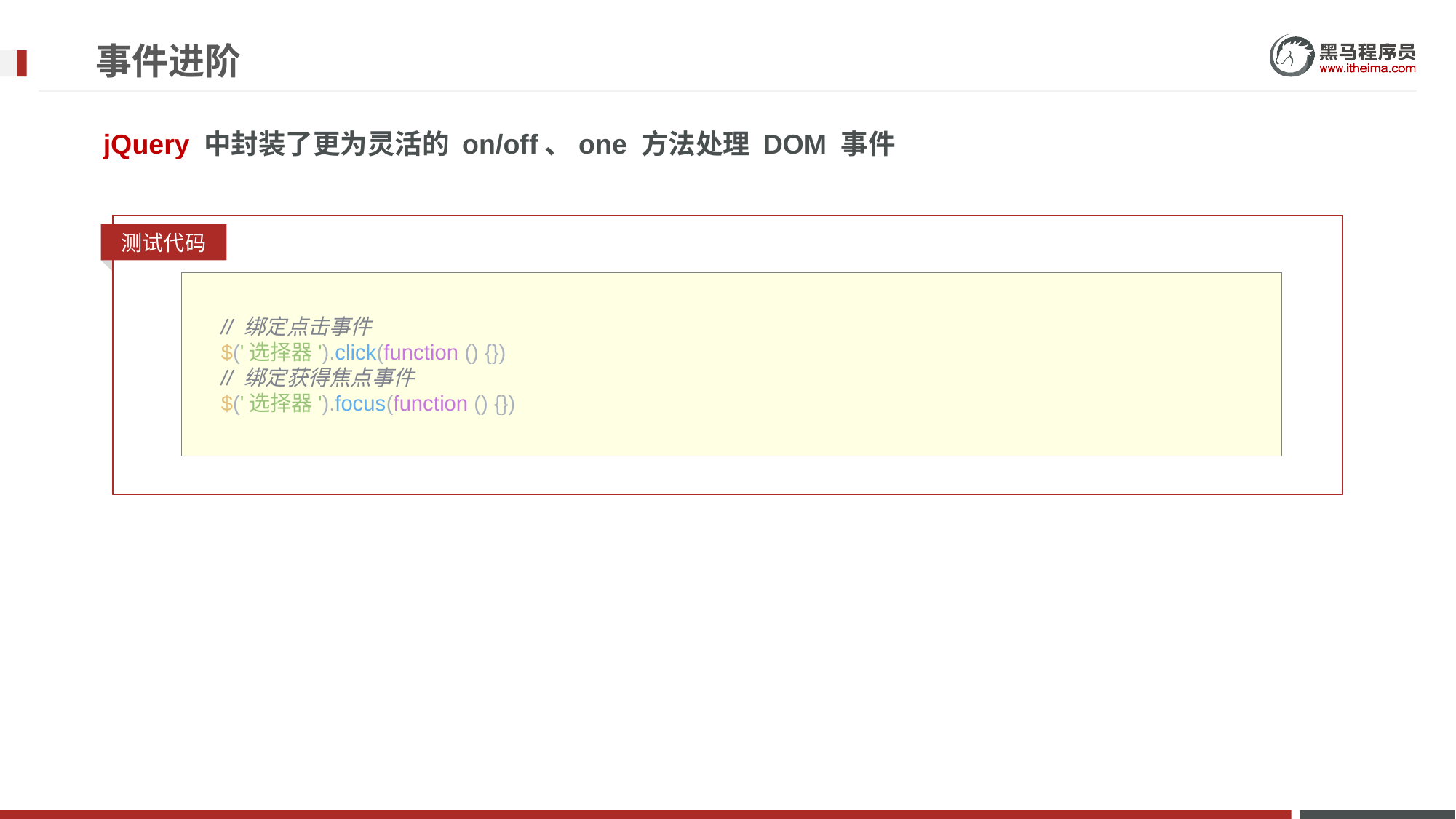

# 事件进阶
 jQuery 中封装了更为灵活的 on/off、one 方法处理 DOM 事件

测试代码

      // 绑定点击事件
      $('选择器').click(function () {})
      // 绑定获得焦点事件
      $('选择器').focus(function () {})